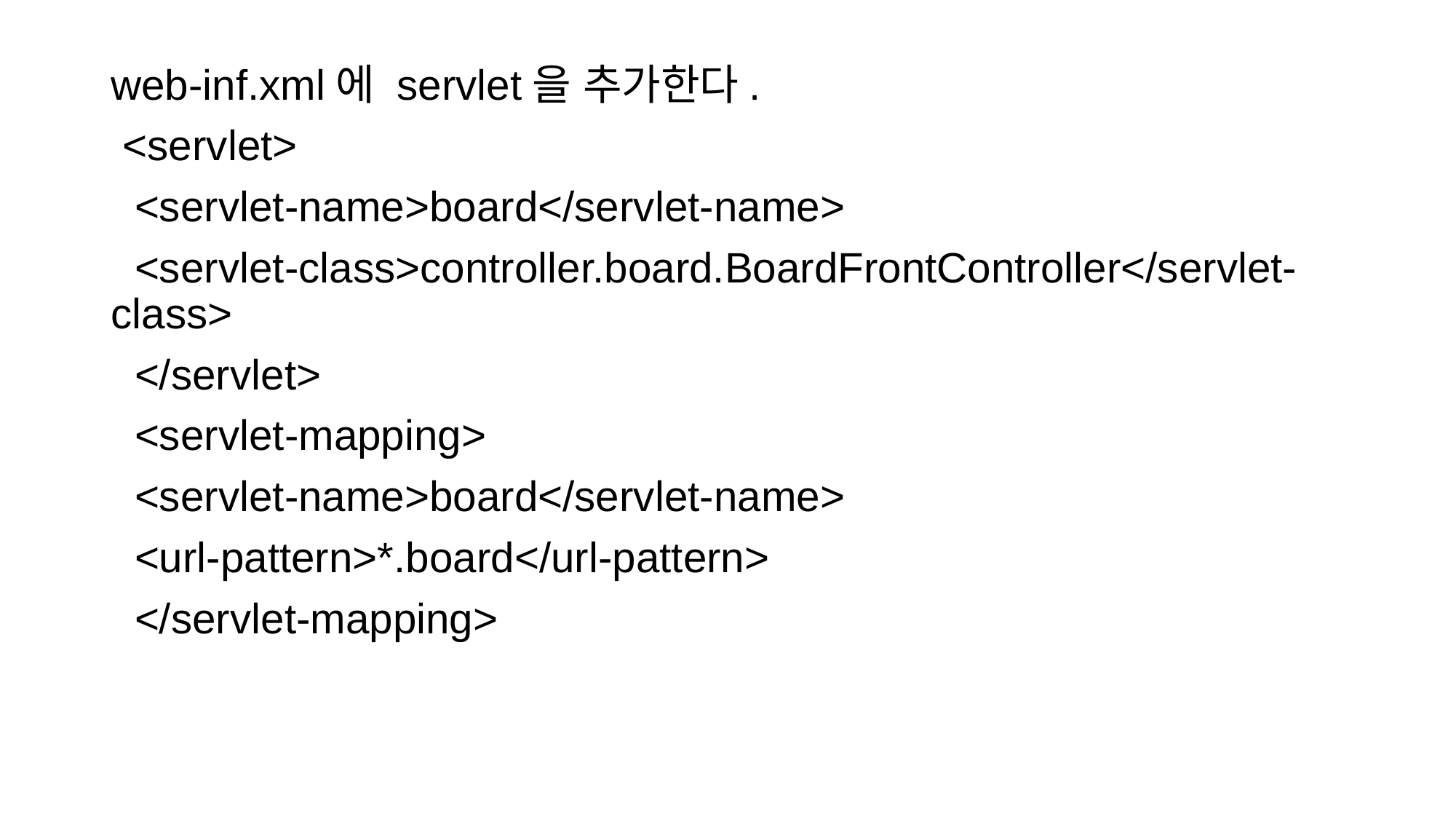

web-inf.xml에 servlet을 추가한다.
 <servlet>
  <servlet-name>board</servlet-name>
  <servlet-class>controller.board.BoardFrontController</servlet-class>
  </servlet>
  <servlet-mapping>
  <servlet-name>board</servlet-name>
  <url-pattern>*.board</url-pattern>
  </servlet-mapping>